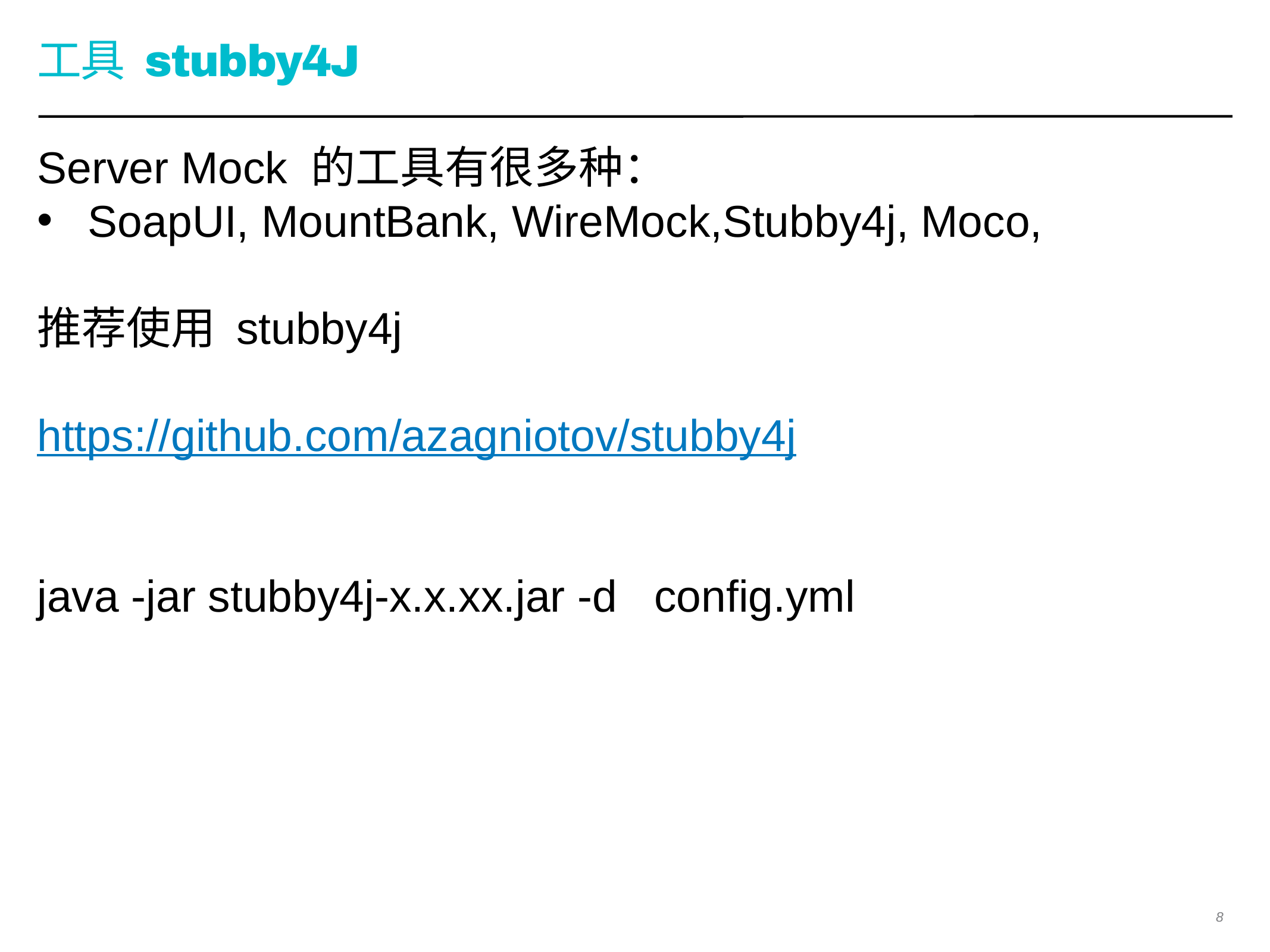

# 工具 stubby4J
Server Mock 的工具有很多种：
SoapUI, MountBank, WireMock,Stubby4j, Moco,

推荐使用 stubby4j

https://github.com/azagniotov/stubby4j

java -jar stubby4j-x.x.xx.jar -d   config.yml

8